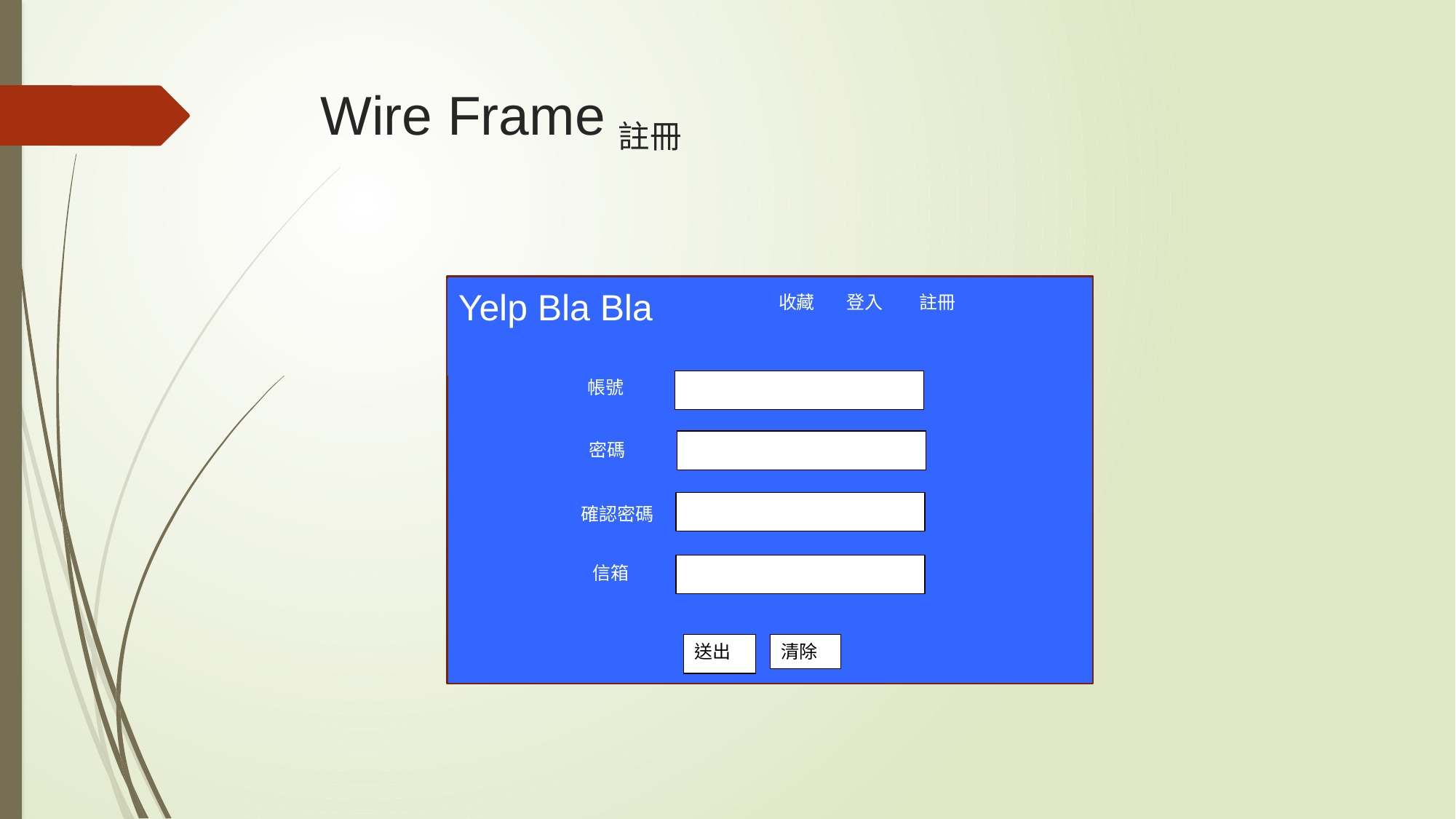

# Wire Frame註冊

Yelp Bla Bla
收藏        登入         註冊
帳號

密碼

確認密碼

信箱
送出
清除